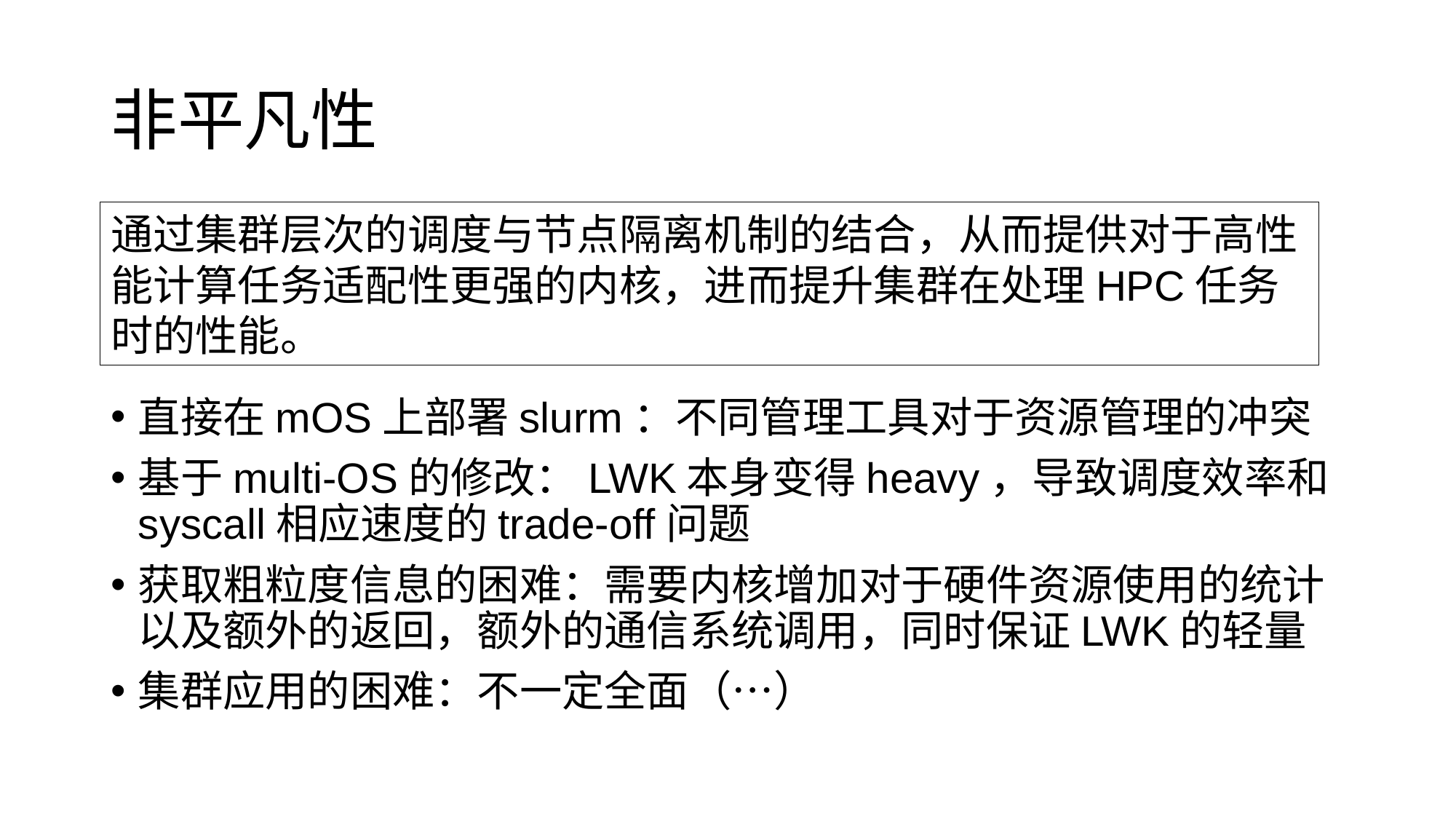

# 非平凡性
通过集群层次的调度与节点隔离机制的结合，从而提供对于高性能计算任务适配性更强的内核，进而提升集群在处理HPC任务时的性能。
直接在mOS上部署slurm：不同管理工具对于资源管理的冲突
基于multi-OS的修改：LWK本身变得heavy，导致调度效率和syscall相应速度的trade-off问题
获取粗粒度信息的困难：需要内核增加对于硬件资源使用的统计以及额外的返回，额外的通信系统调用，同时保证LWK的轻量
集群应用的困难：不一定全面（…）